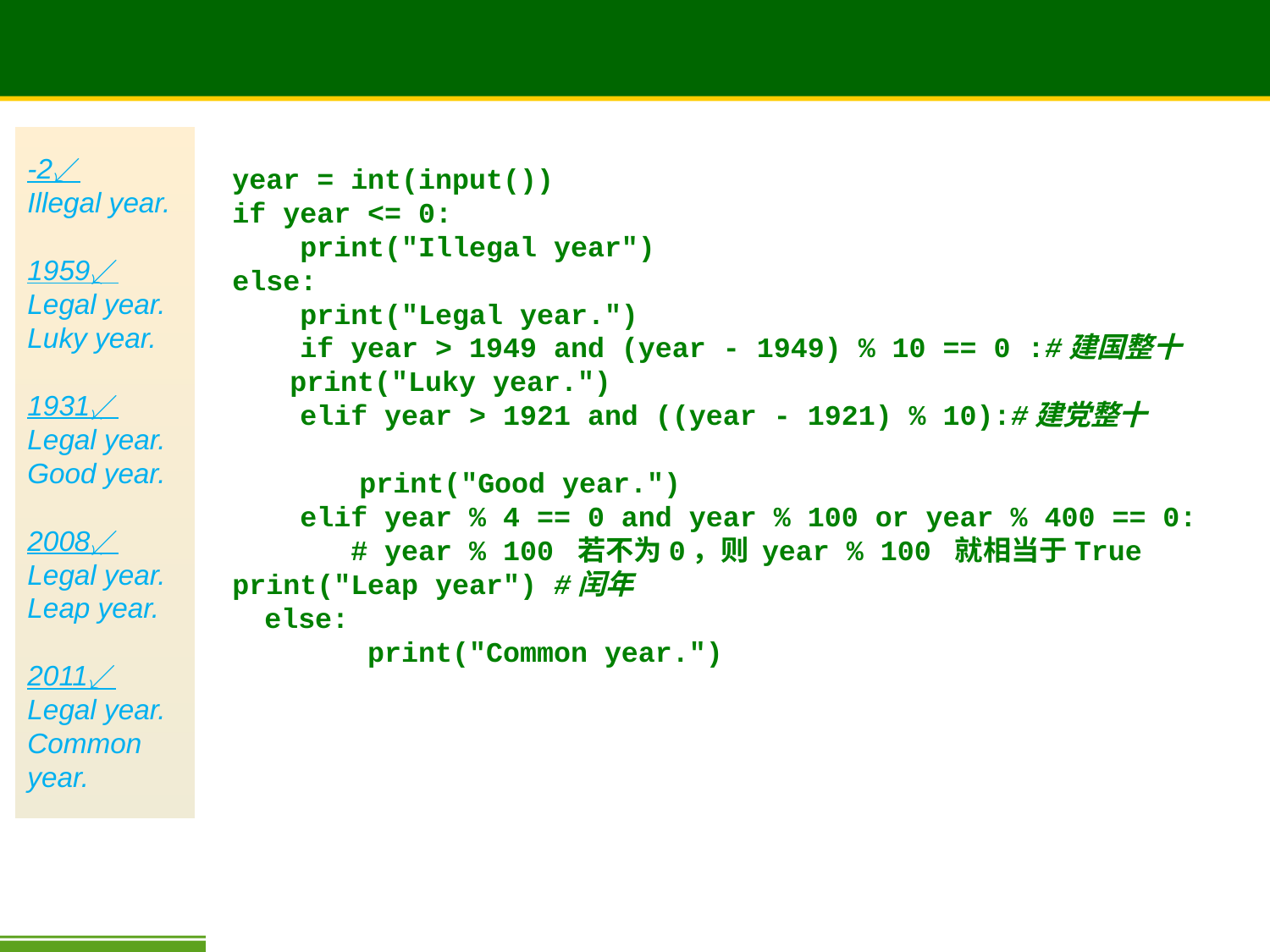

-2↙
Illegal year.

1959↙
Legal year.
Luky year.

1931↙
Legal year.
Good year.

2008↙
Legal year.
Leap year.

2011↙
Legal year.
Common year.
year = int(input())
if year <= 0:
    print("Illegal year")
else:
    print("Legal year.")
    if year > 1949 and (year - 1949) % 10 == 0 :#建国整十
        print("Luky year.")
    elif year > 1921 and ((year - 1921) % 10):#建党整十
	print("Good year.")
    elif year % 4 == 0 and year % 100 or year % 400 == 0:
       # year % 100 若不为0，则 year % 100 就相当于True	print("Leap year") #闰年
    else:
        print("Common year.")